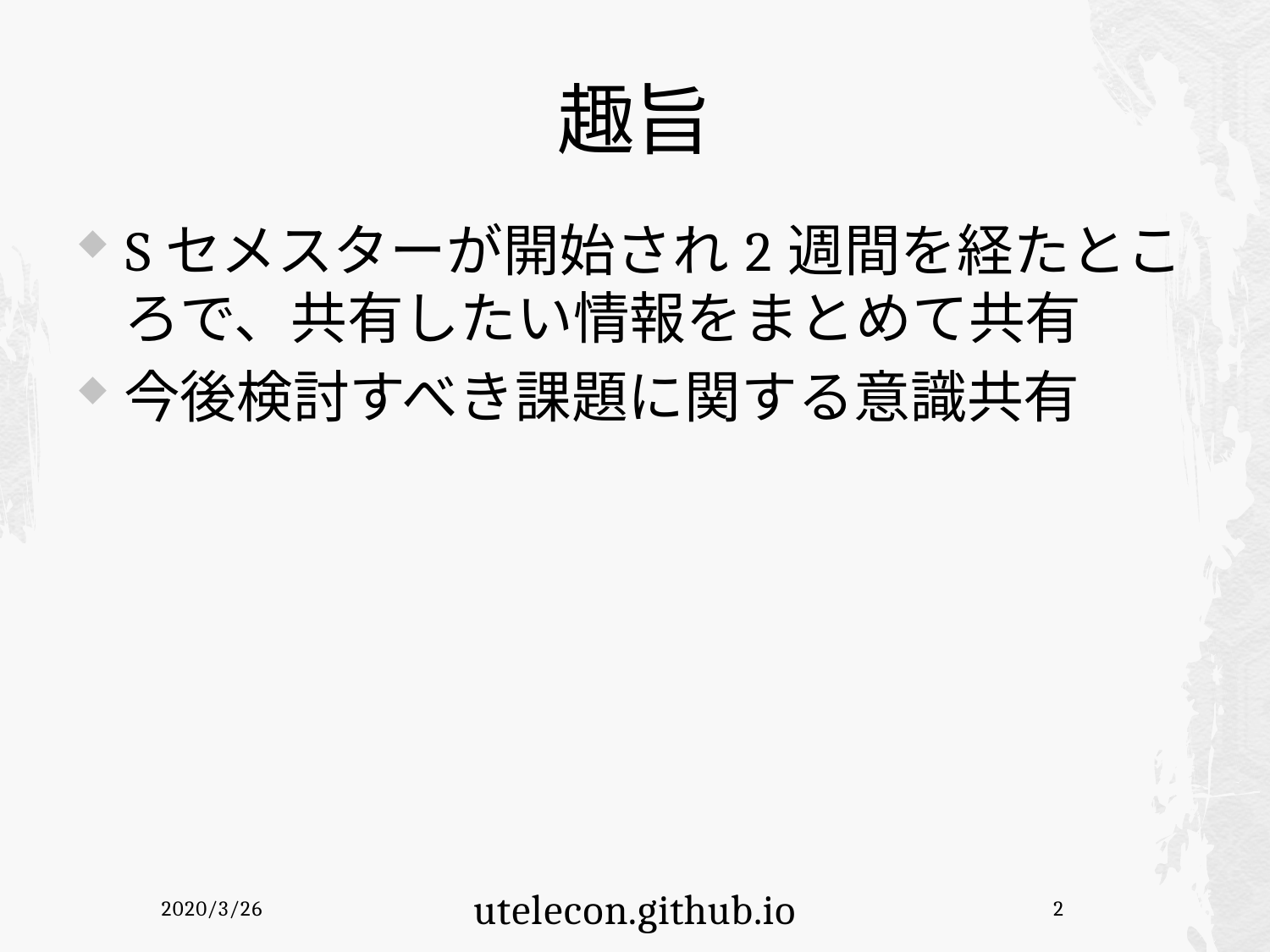

# 趣旨
Sセメスターが開始され2週間を経たところで、共有したい情報をまとめて共有
今後検討すべき課題に関する意識共有
2020/3/26
utelecon.github.io
2